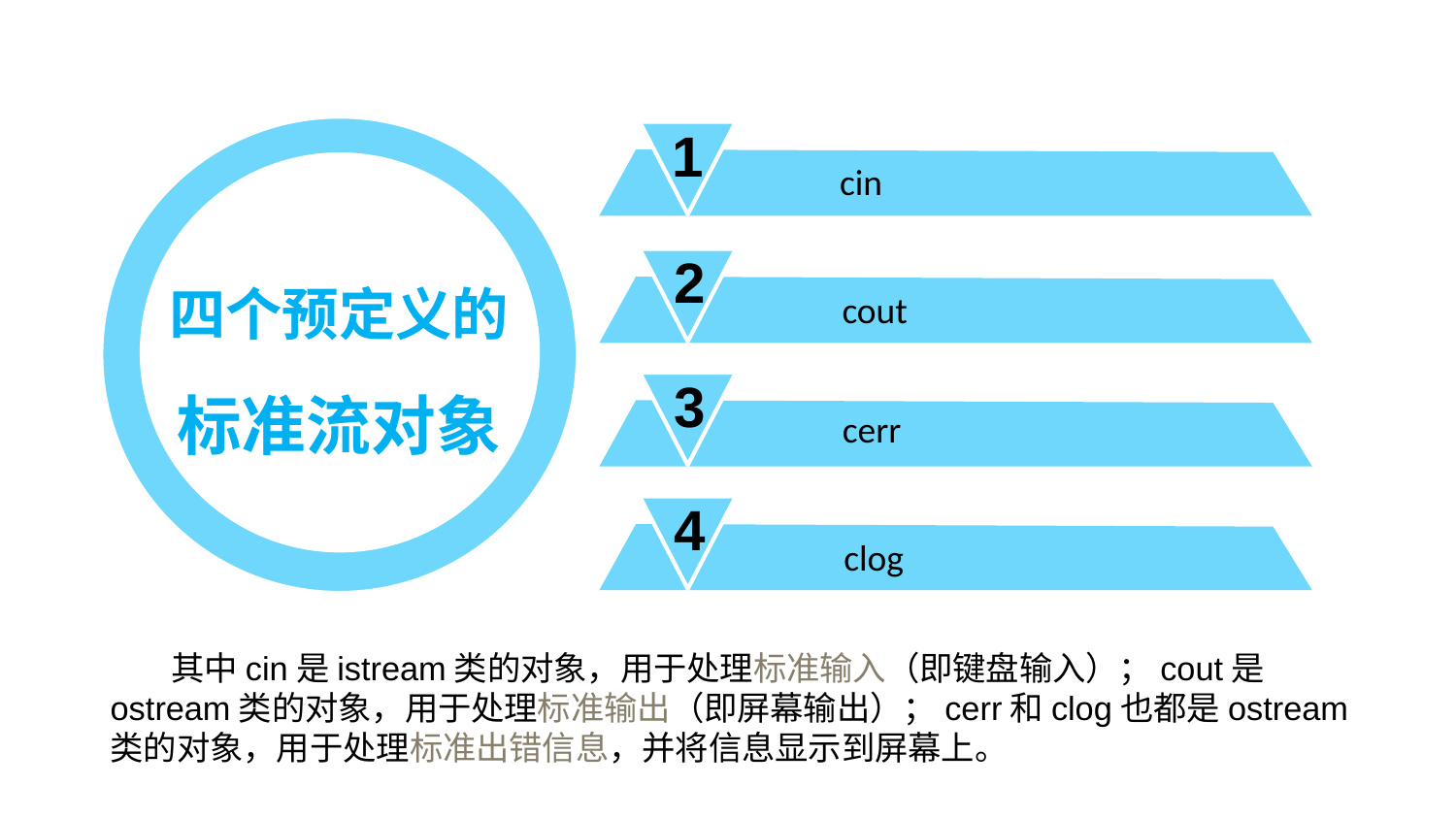

1

cin

四个预定义的标准流对象
2

cout
3

cerr
4

clog
       其中cin是istream类的对象，用于处理标准输入（即键盘输入）；cout是ostream类的对象，用于处理标准输出（即屏幕输出）；cerr和clog也都是ostream类的对象，用于处理标准出错信息，并将信息显示到屏幕上。